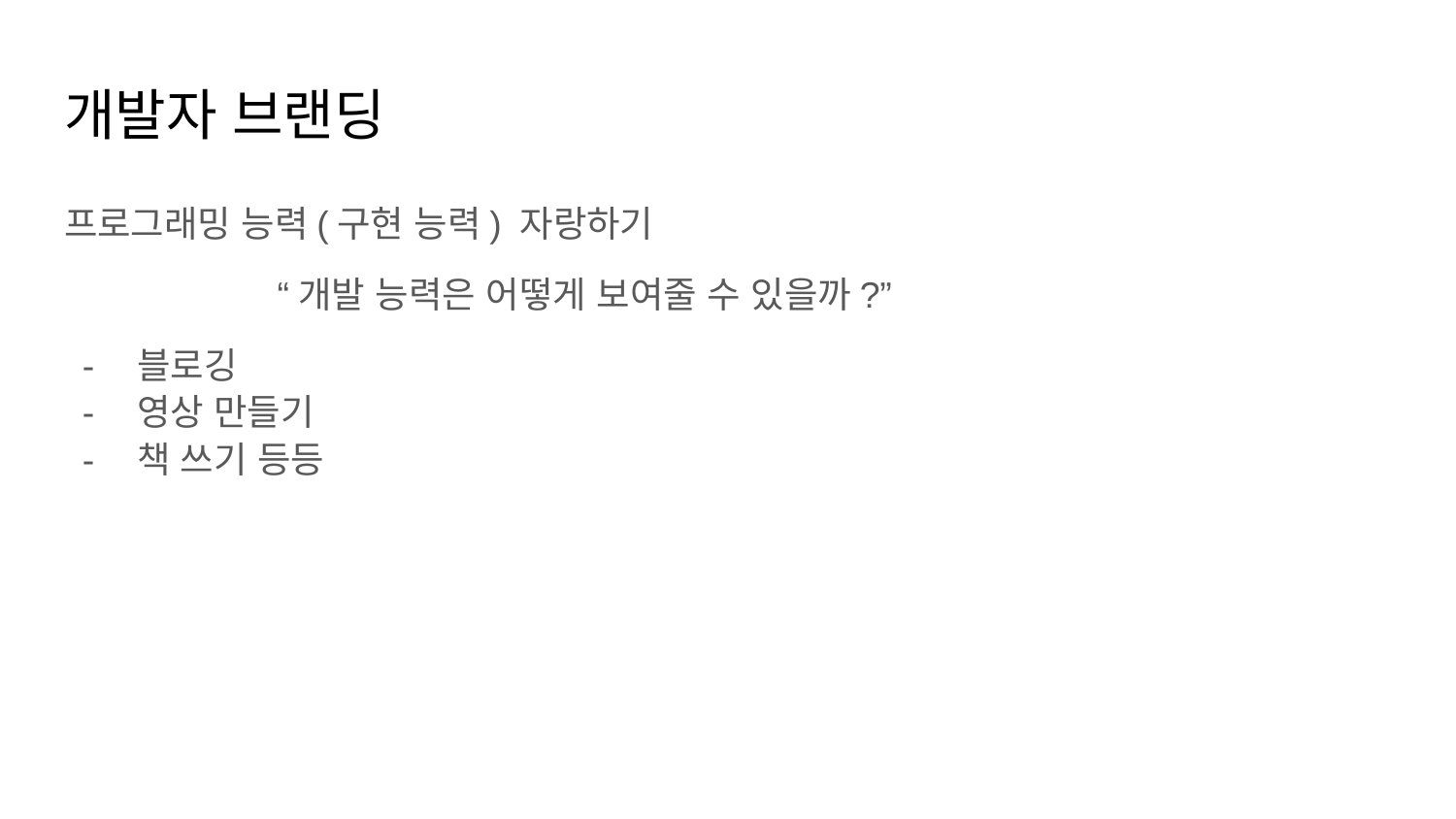

# 개발자 브랜딩
프로그래밍 능력(구현 능력) 자랑하기
                     “개발 능력은 어떻게 보여줄 수 있을까?”
블로깅
영상 만들기
책 쓰기 등등